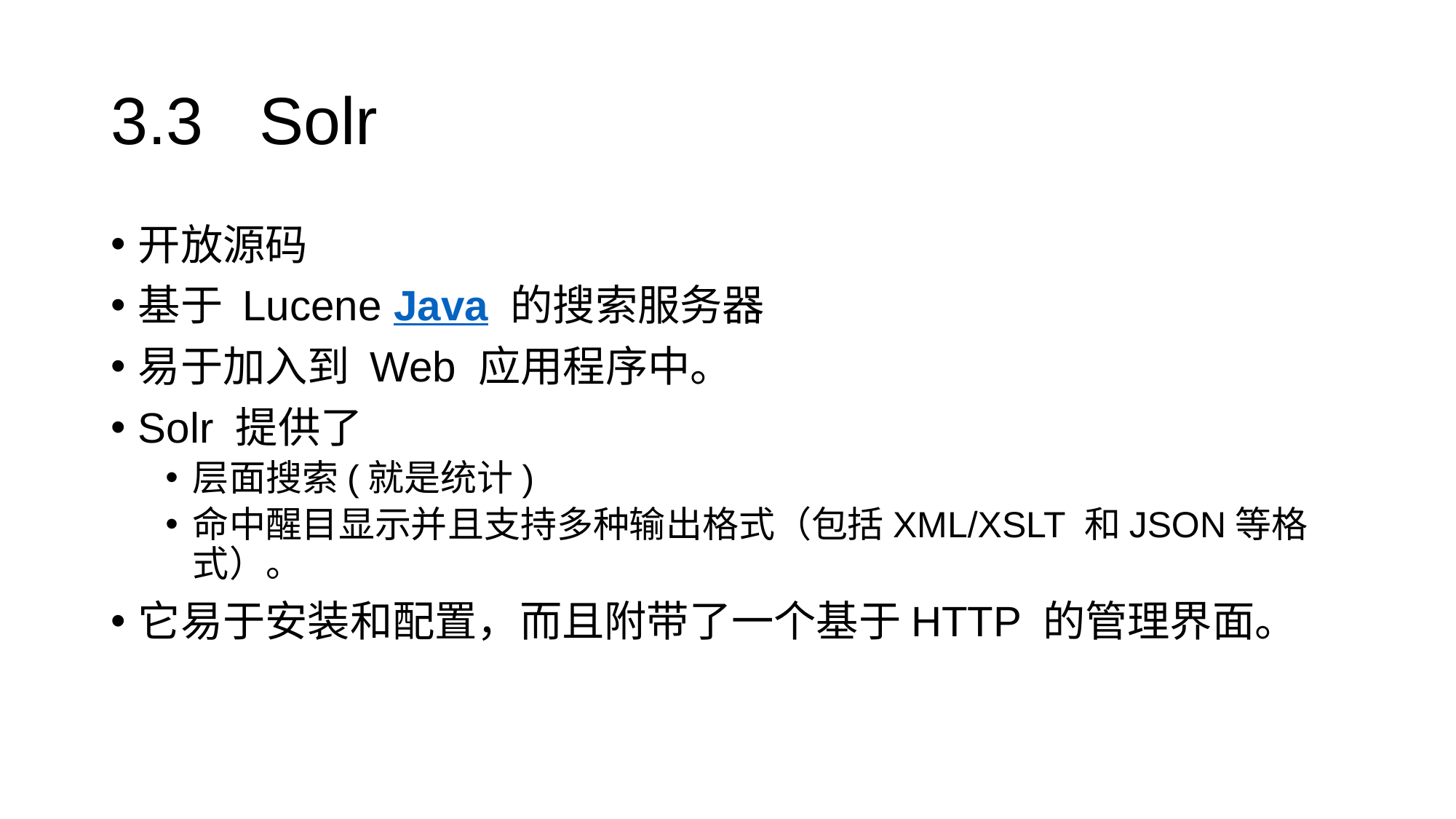

# 3.3   Solr
开放源码
基于 Lucene Java 的搜索服务器
易于加入到 Web 应用程序中。
Solr 提供了
层面搜索(就是统计)
命中醒目显示并且支持多种输出格式（包括XML/XSLT 和JSON等格式）。
它易于安装和配置，而且附带了一个基于HTTP 的管理界面。